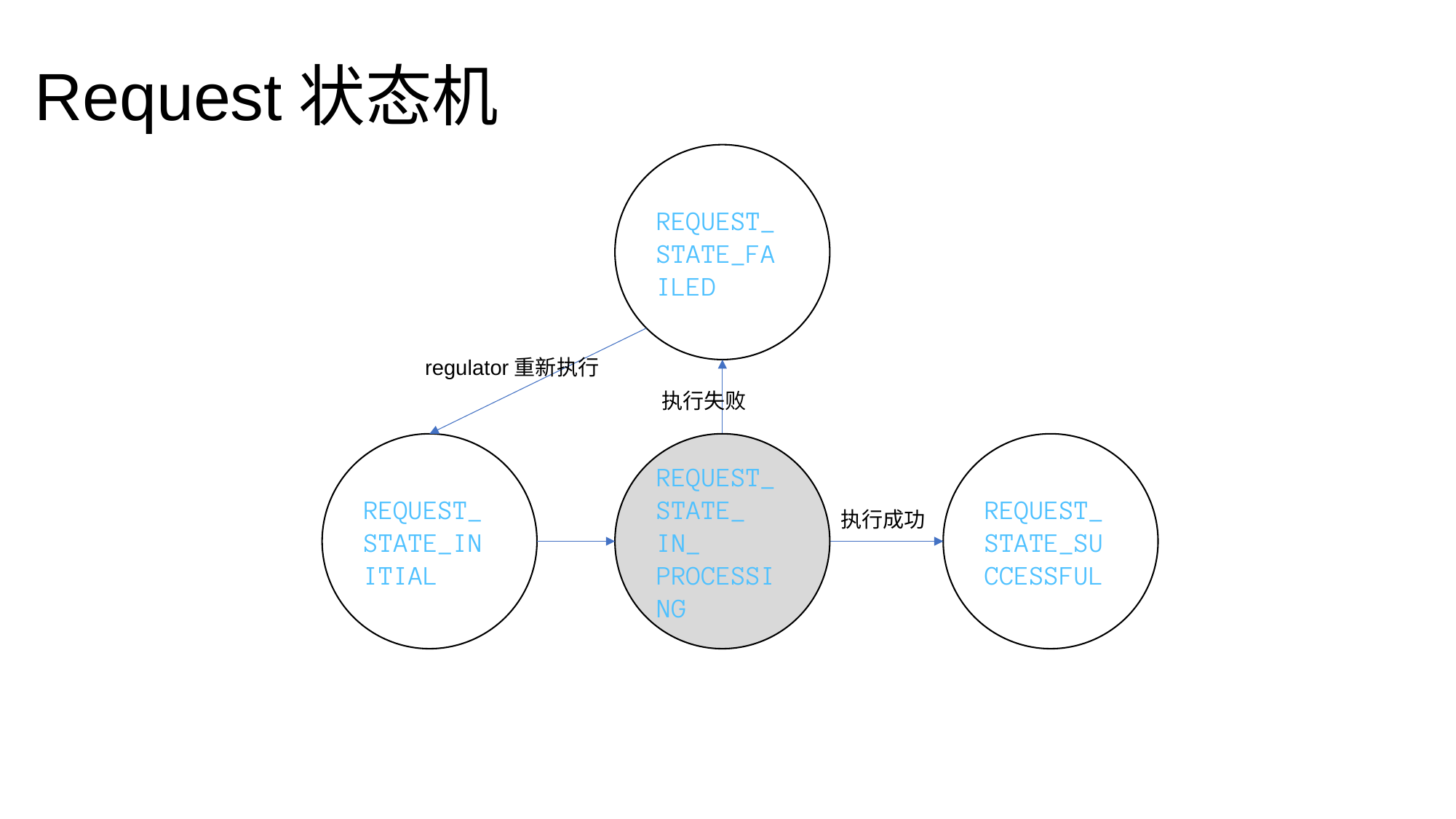

# Request状态机
REQUEST_ STATE_FAILED
regulator重新执行
执行失败
REQUEST_ STATE_INITIAL
REQUEST_ STATE_
IN_
PROCESSING
REQUEST_ STATE_SUCCESSFUL
执行成功